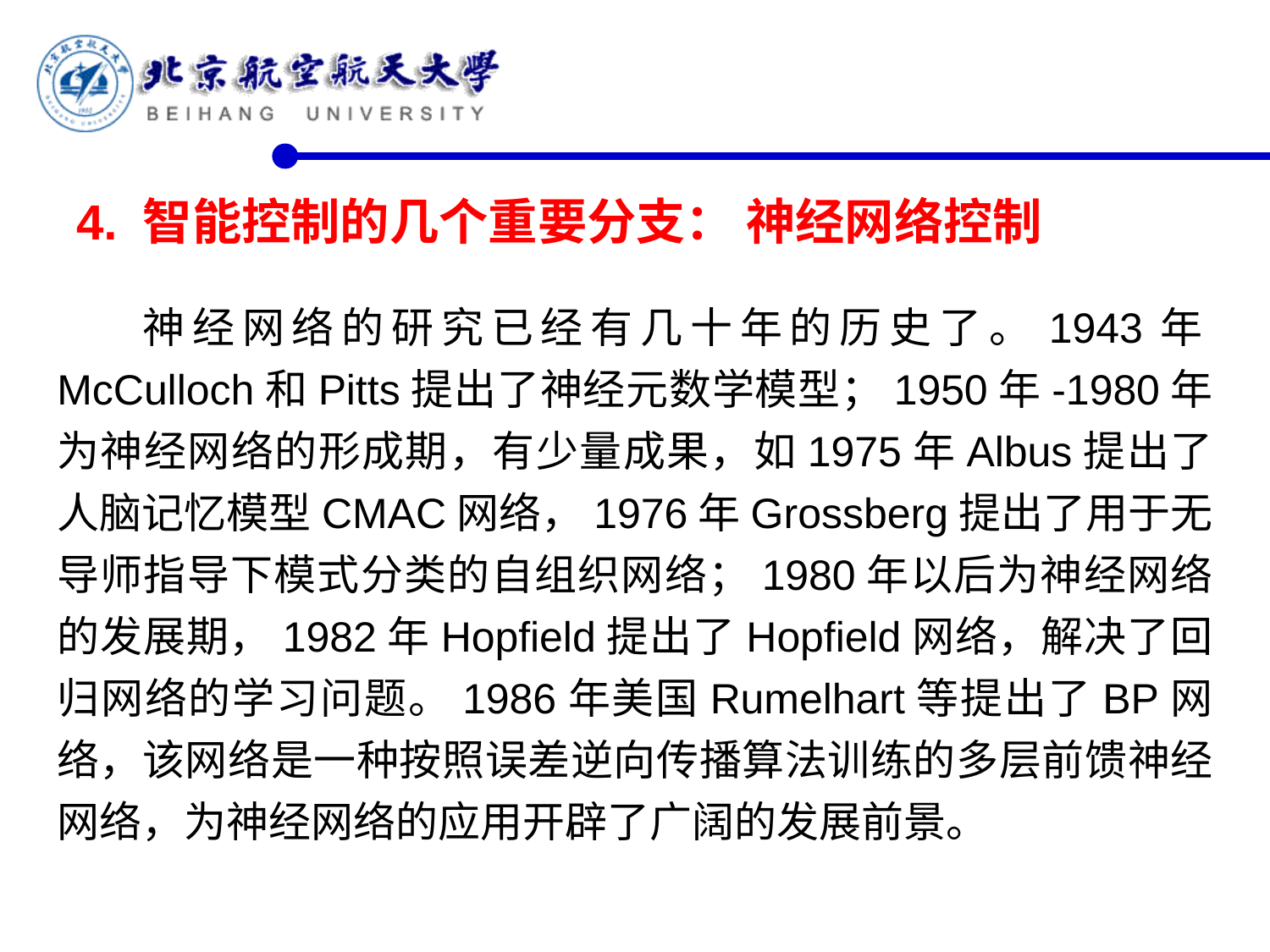

4. 智能控制的几个重要分支： 神经网络控制
    神经网络的研究已经有几十年的历史了。1943年McCulloch和Pitts提出了神经元数学模型；1950年-1980年为神经网络的形成期，有少量成果，如1975年Albus提出了人脑记忆模型CMAC网络，1976年Grossberg提出了用于无导师指导下模式分类的自组织网络；1980年以后为神经网络的发展期，1982年Hopfield提出了Hopfield网络，解决了回归网络的学习问题。1986年美国Rumelhart等提出了BP网络，该网络是一种按照误差逆向传播算法训练的多层前馈神经网络，为神经网络的应用开辟了广阔的发展前景。